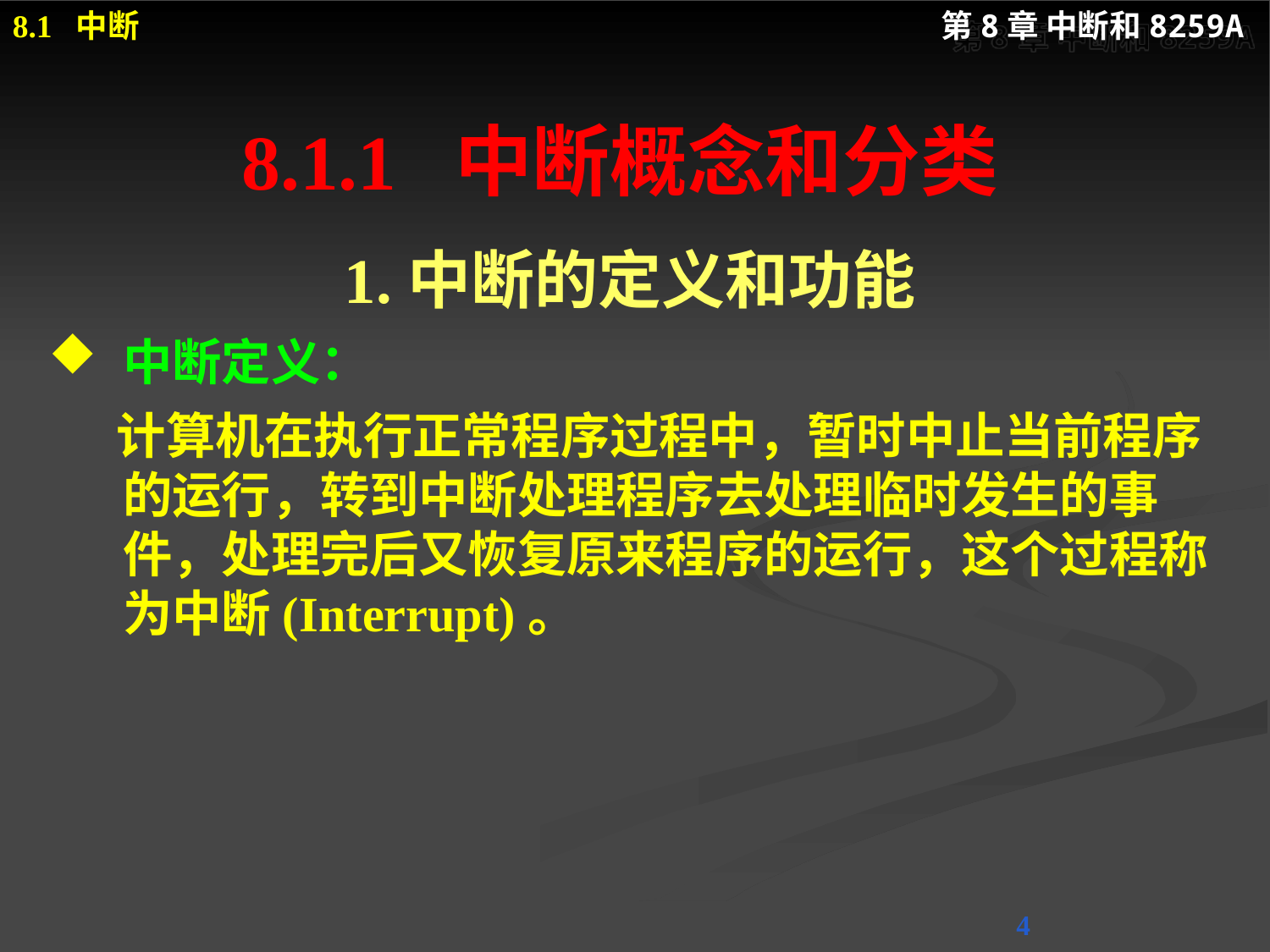

# 8.1.1  中断概念和分类
1.中断的定义和功能
中断定义：
     计算机在执行正常程序过程中，暂时中止当前程序的运行，转到中断处理程序去处理临时发生的事件，处理完后又恢复原来程序的运行，这个过程称为中断(Interrupt)。